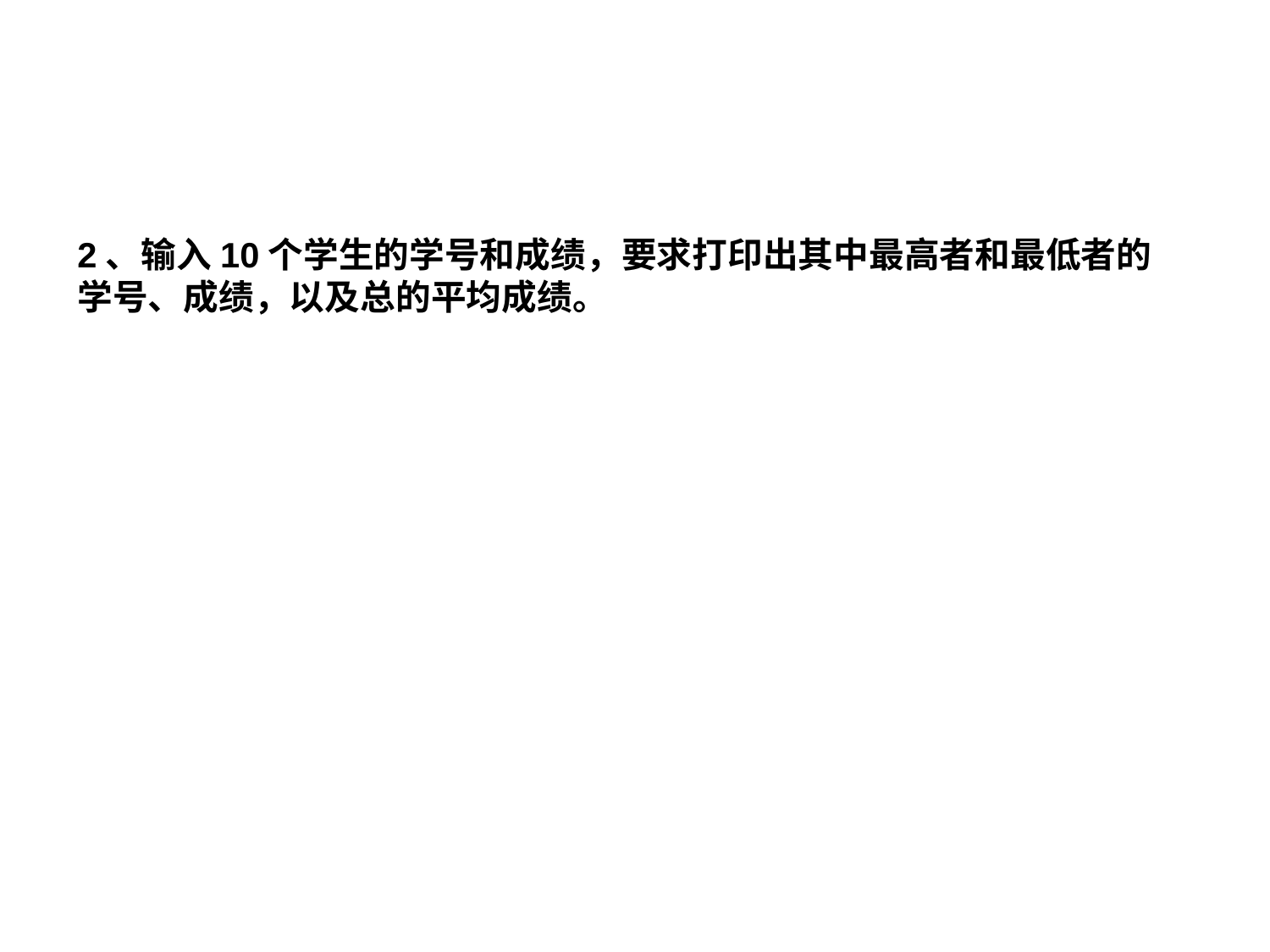

2、输入10个学生的学号和成绩，要求打印出其中最高者和最低者的学号、成绩，以及总的平均成绩。